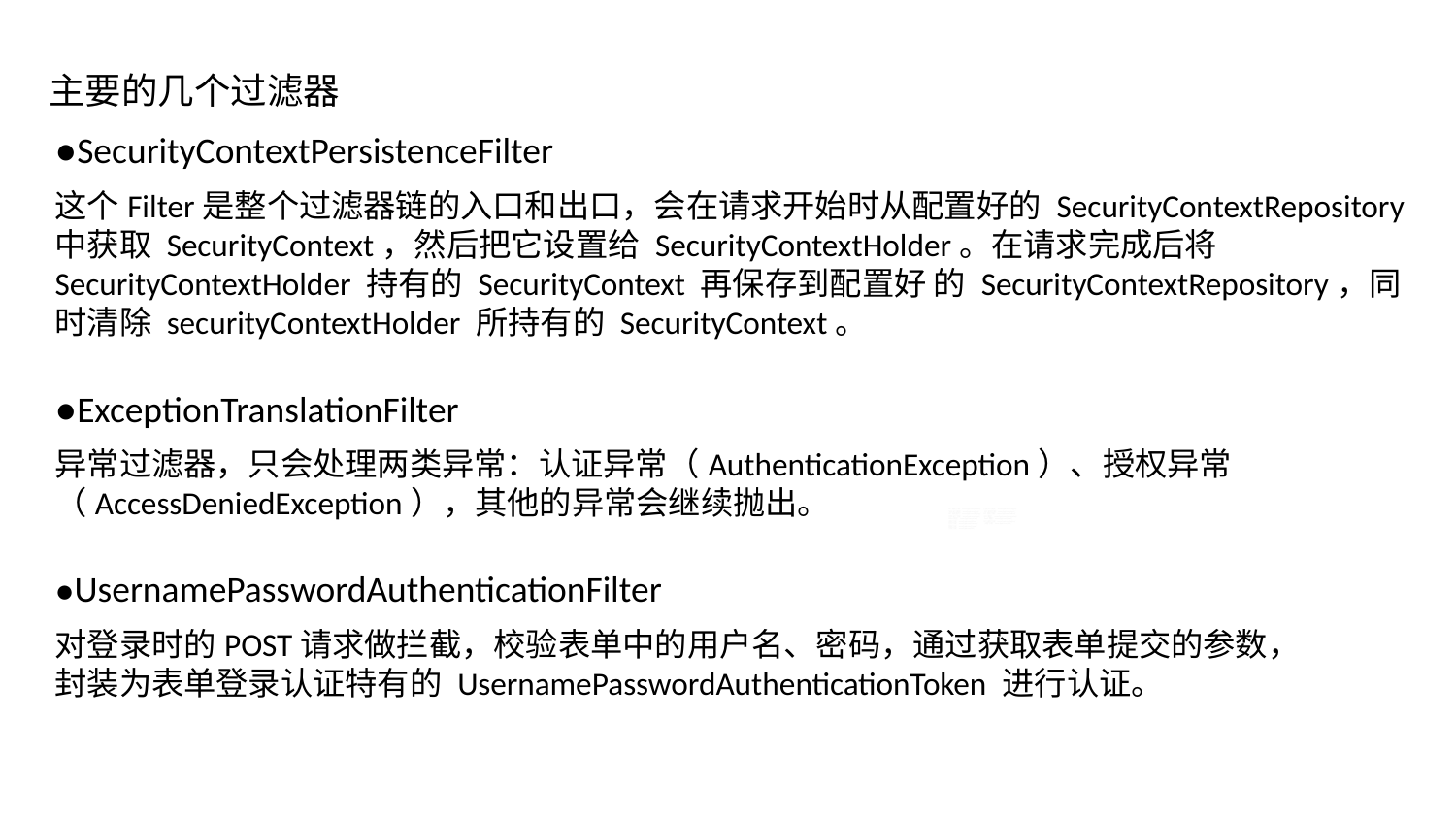

主要的几个过滤器
●SecurityContextPersistenceFilter

这个Filter是整个过滤器链的入口和出口，会在请求开始时从配置好的 SecurityContextRepository 中获取 SecurityContext，然后把它设置给 SecurityContextHolder。在请求完成后将 SecurityContextHolder 持有的 SecurityContext 再保存到配置好 的 SecurityContextRepository，同时清除 securityContextHolder 所持有的 SecurityContext。

●ExceptionTranslationFilter

异常过滤器，只会处理两类异常：认证异常（AuthenticationException）、授权异常（AccessDeniedException），其他的异常会继续抛出。

●UsernamePasswordAuthenticationFilter
对登录时的POST请求做拦截，校验表单中的用户名、密码，通过获取表单提交的参数，封装为表单登录认证特有的 UsernamePasswordAuthenticationToken 进行认证。